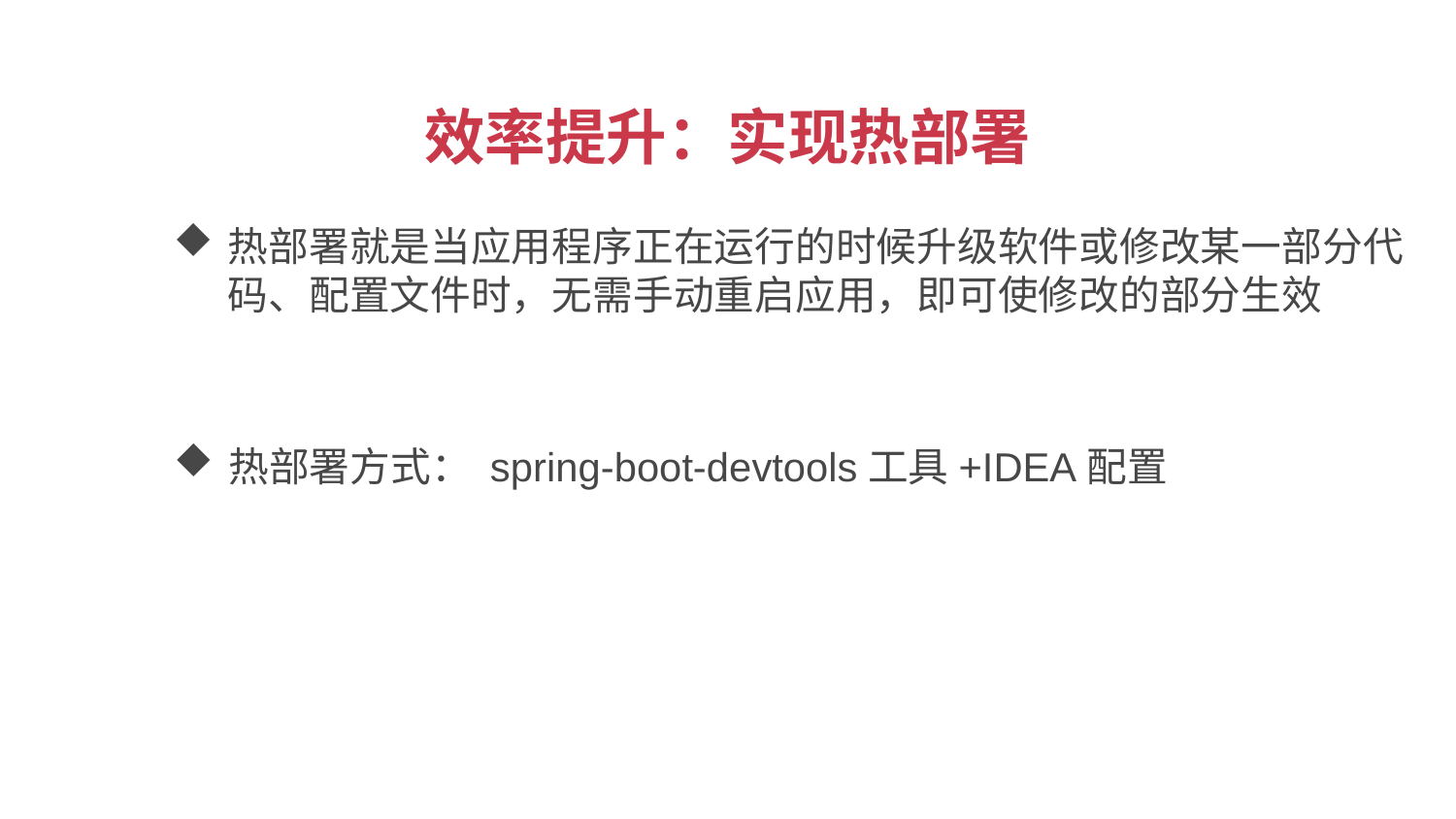

效率提升：实现热部署
热部署就是当应用程序正在运行的时候升级软件或修改某一部分代码、配置文件时，无需手动重启应用，即可使修改的部分生效
热部署方式： spring-boot-devtools工具+IDEA配置